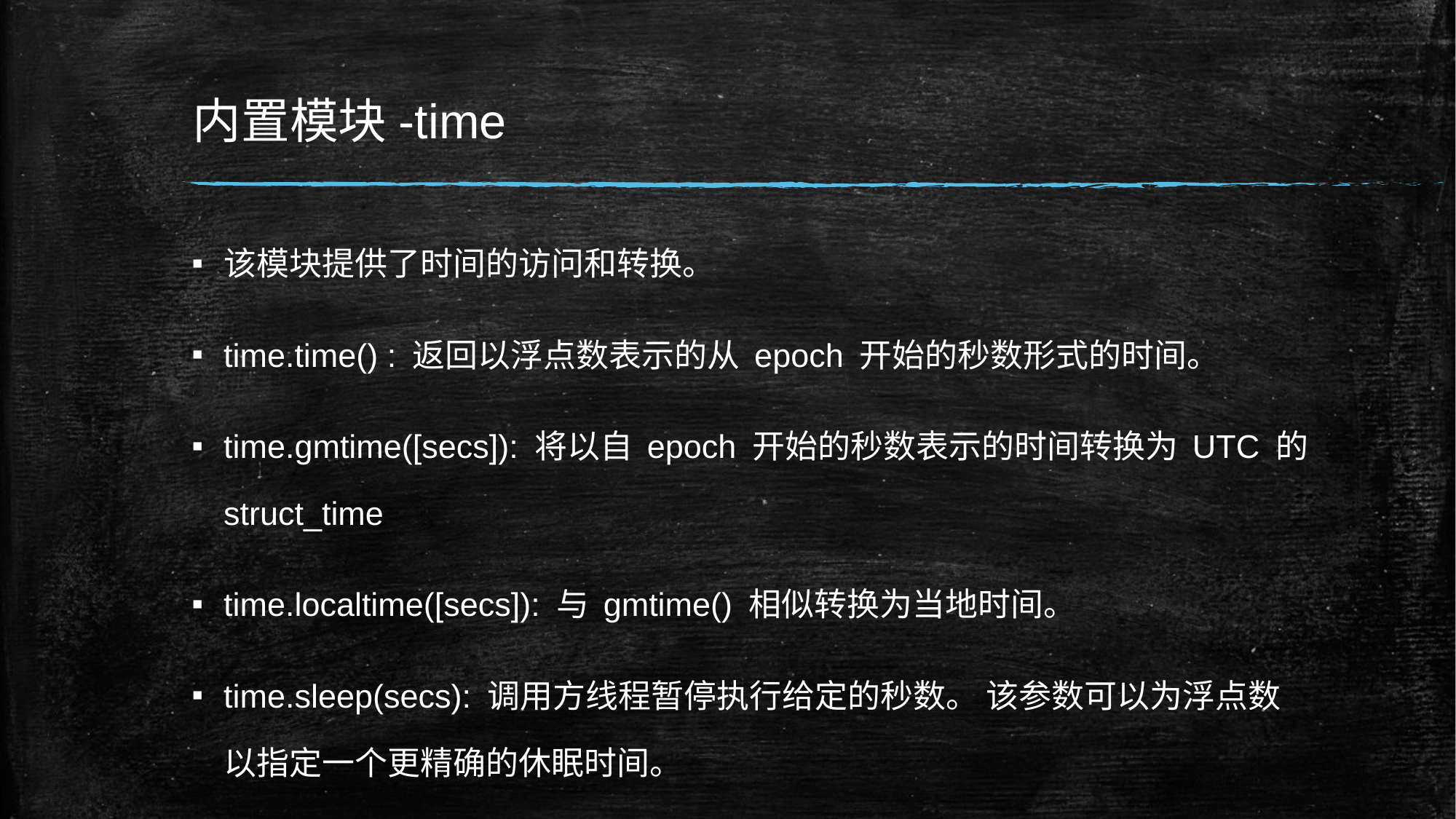

# 内置模块-time
该模块提供了时间的访问和转换。
time.time() : 返回以浮点数表示的从 epoch 开始的秒数形式的时间。
time.gmtime([secs]): 将以自 epoch 开始的秒数表示的时间转换为 UTC 的 struct_time
time.localtime([secs]): 与 gmtime() 相似转换为当地时间。
time.sleep(secs): 调用方线程暂停执行给定的秒数。 该参数可以为浮点数以指定一个更精确的休眠时间。